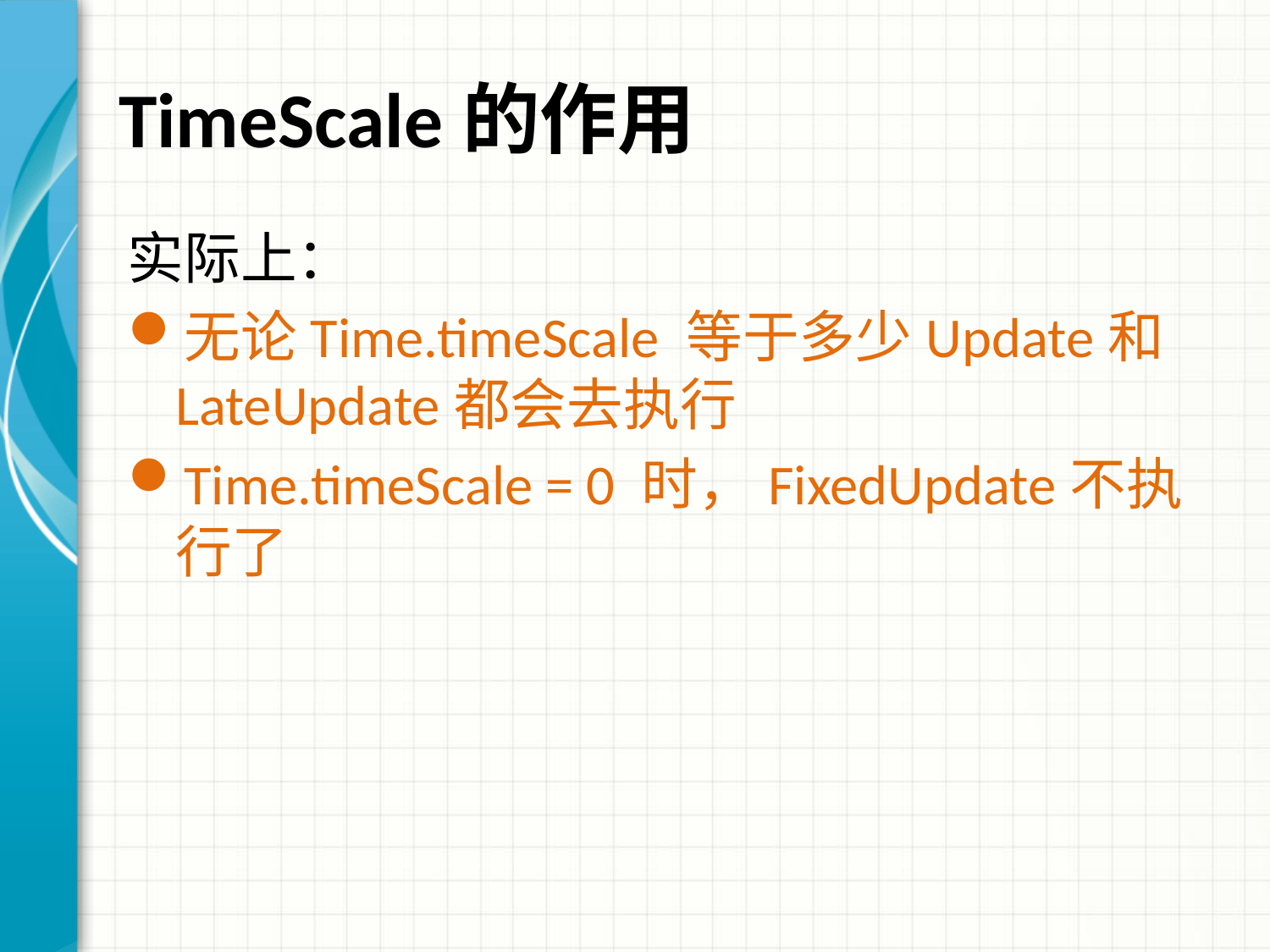

# TimeScale的作用
实际上：
无论Time.timeScale 等于多少Update和LateUpdate都会去执行
Time.timeScale = 0 时，FixedUpdate不执行了